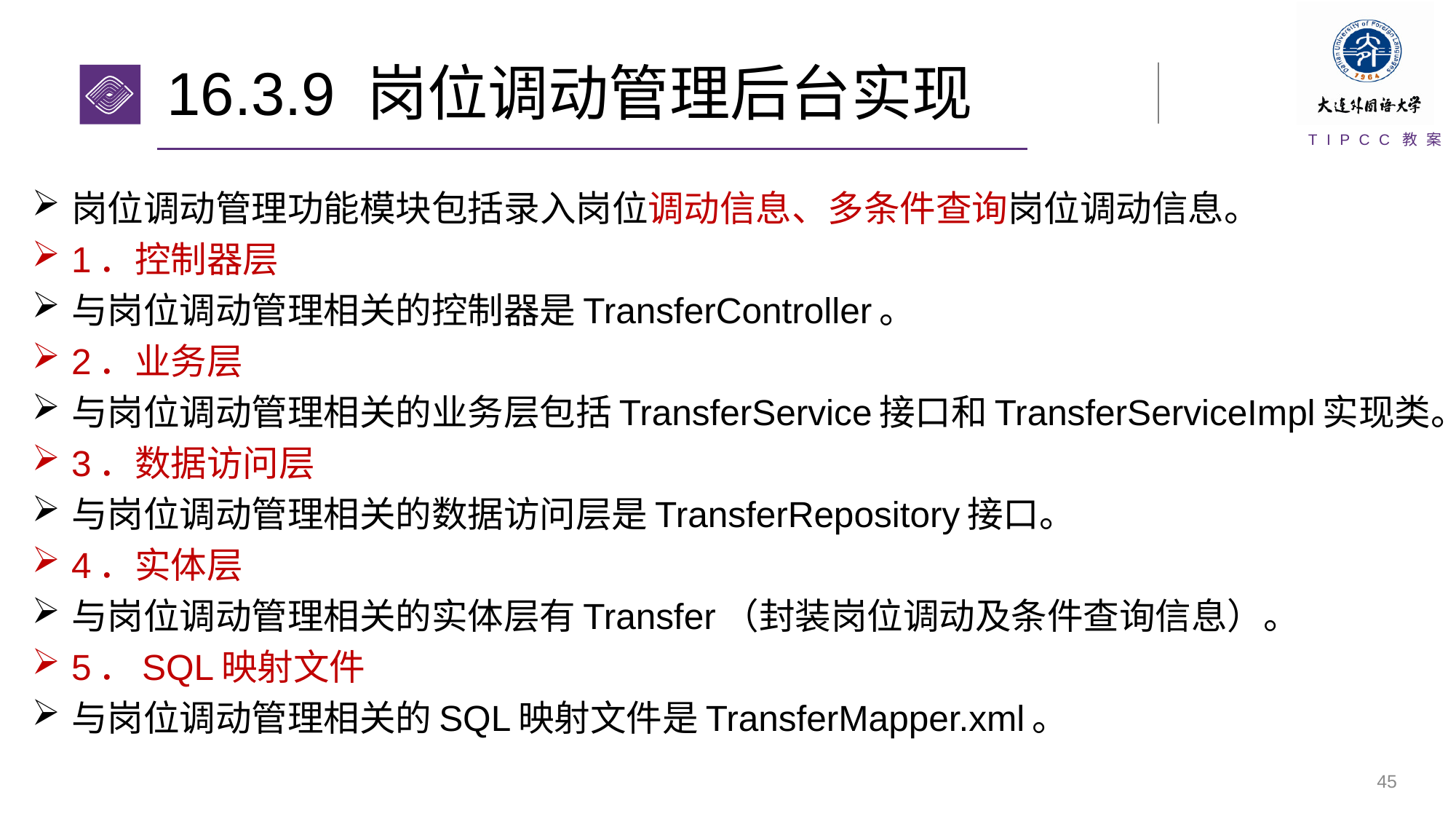

# 16.3.9 岗位调动管理后台实现
岗位调动管理功能模块包括录入岗位调动信息、多条件查询岗位调动信息。
1．控制器层
与岗位调动管理相关的控制器是TransferController。
2．业务层
与岗位调动管理相关的业务层包括TransferService接口和TransferServiceImpl实现类。
3．数据访问层
与岗位调动管理相关的数据访问层是TransferRepository接口。
4．实体层
与岗位调动管理相关的实体层有Transfer（封装岗位调动及条件查询信息）。
5．SQL映射文件
与岗位调动管理相关的SQL映射文件是TransferMapper.xml。
45